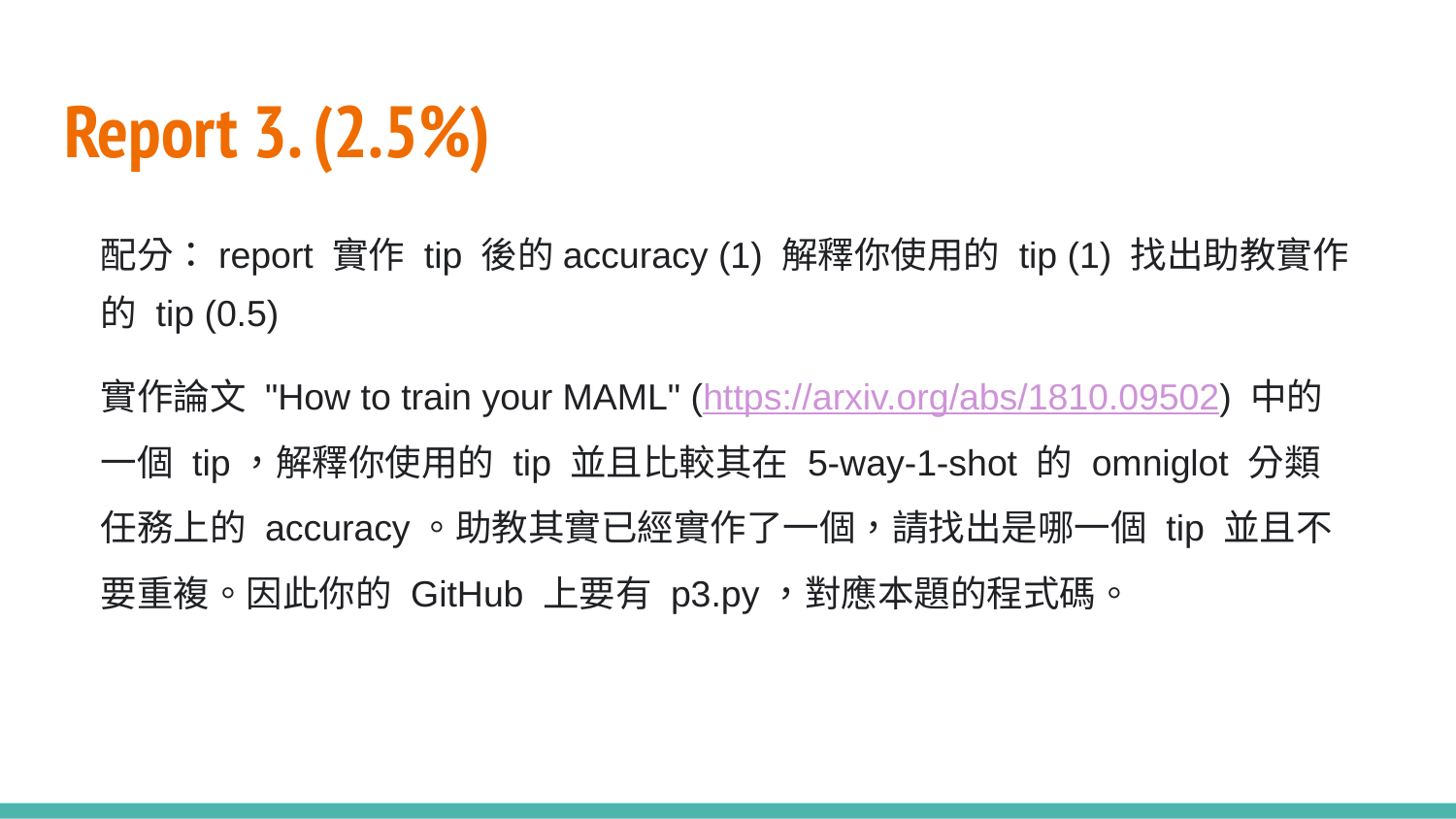

# Report 3. (2.5%)
配分：report 實作 tip 後的accuracy (1) 解釋你使用的 tip (1) 找出助教實作的 tip (0.5)
實作論文 "How to train your MAML" (https://arxiv.org/abs/1810.09502) 中的一個 tip，解釋你使用的 tip 並且比較其在 5-way-1-shot 的 omniglot 分類任務上的 accuracy。助教其實已經實作了一個，請找出是哪一個 tip 並且不要重複。因此你的 GitHub 上要有 p3.py，對應本題的程式碼。